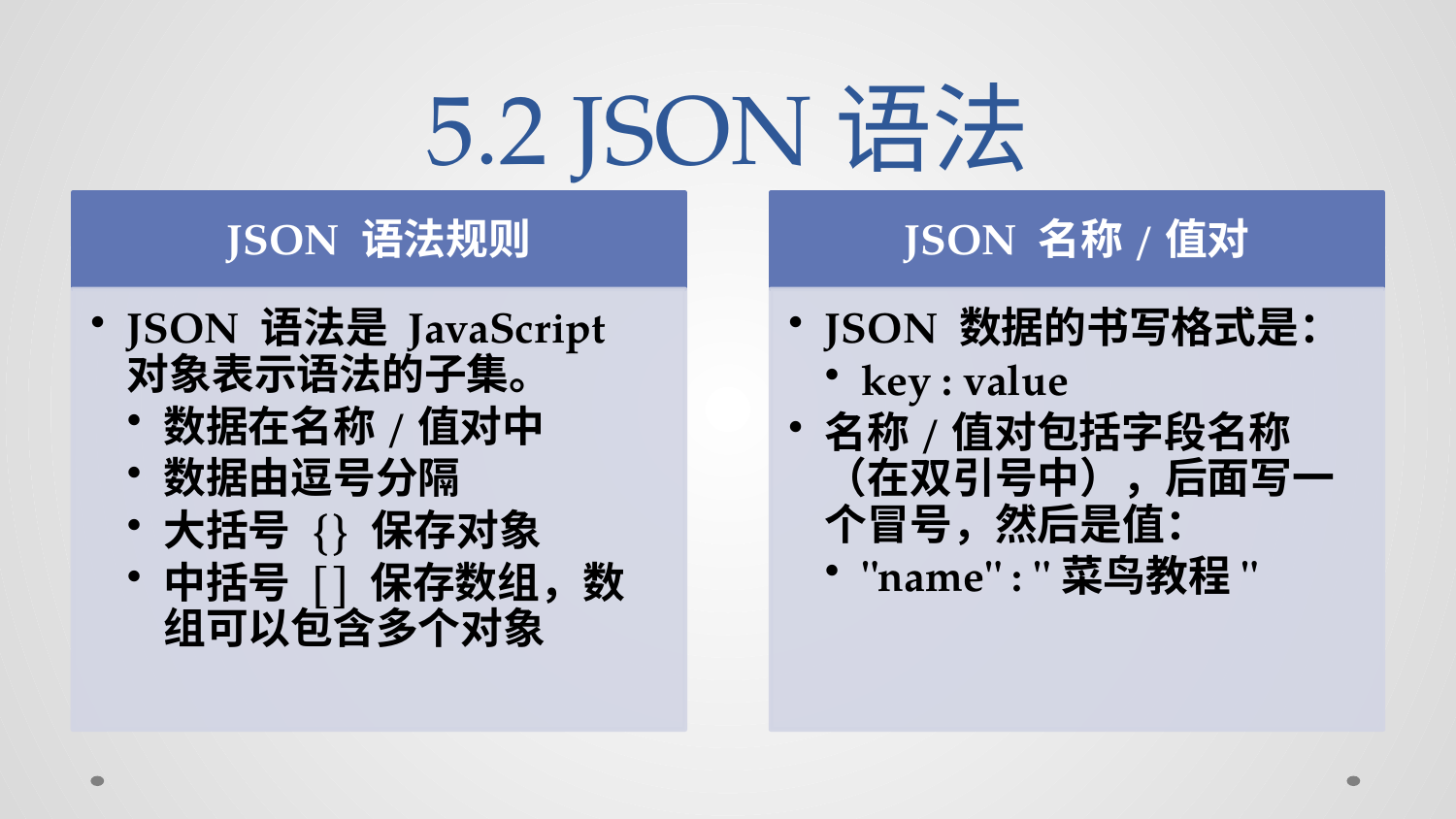

# 5.2 JSON语法
JSON 语法规则
JSON 语法是 JavaScript 对象表示语法的子集。
数据在名称/值对中
数据由逗号分隔
大括号 {} 保存对象
中括号 [] 保存数组，数组可以包含多个对象
JSON 名称/值对
JSON 数据的书写格式是：
key : value
名称/值对包括字段名称（在双引号中），后面写一个冒号，然后是值：
"name" : "菜鸟教程"